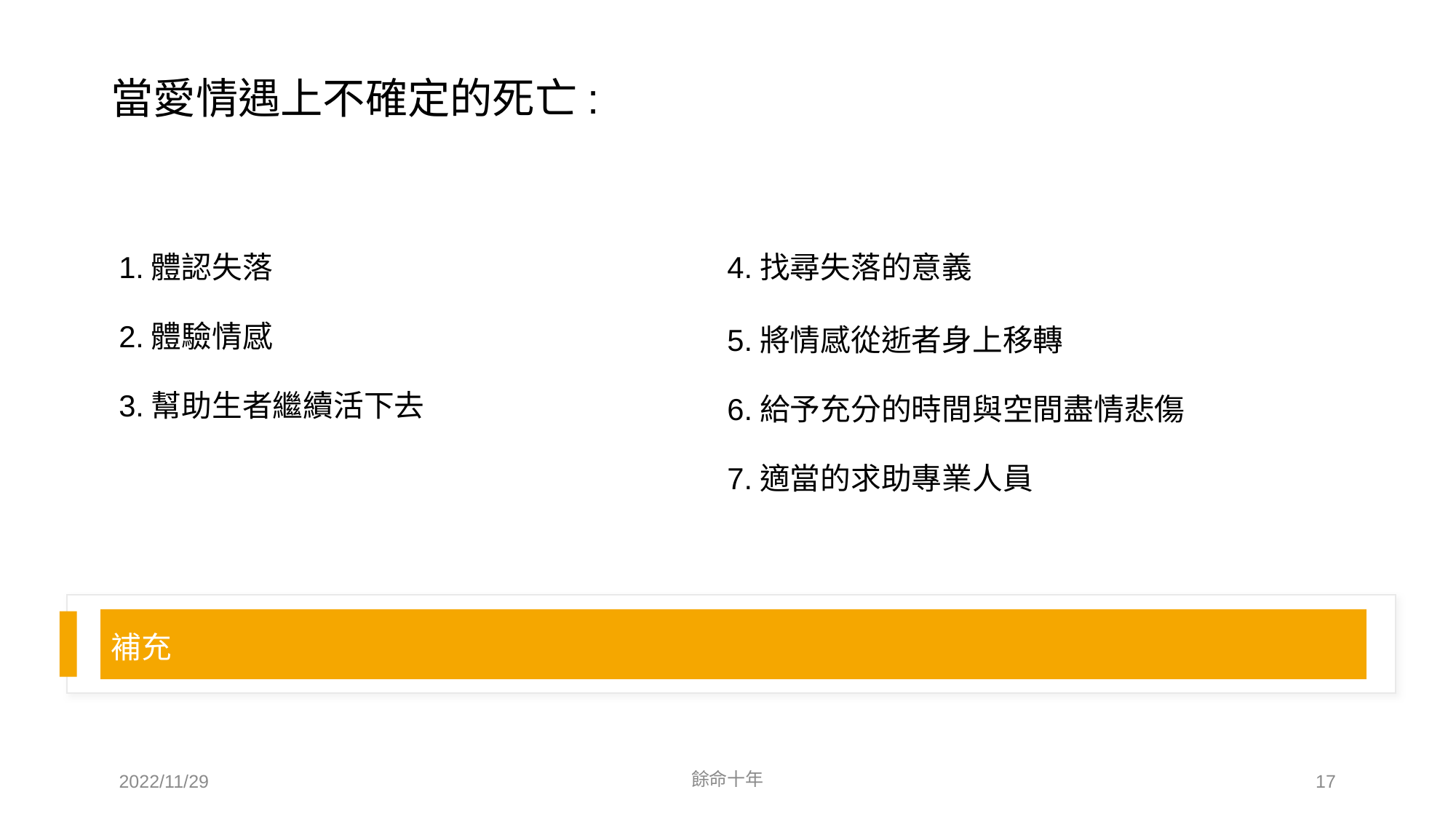

當愛情遇上不確定的死亡:
#
1.體認失落
2.體驗情感
3.幫助生者繼續活下去
4.找尋失落的意義

5.將情感從逝者身上移轉

6.給予充分的時間與空間盡情悲傷

7.適當的求助專業人員
補充
2022/11/29
餘命十年
17